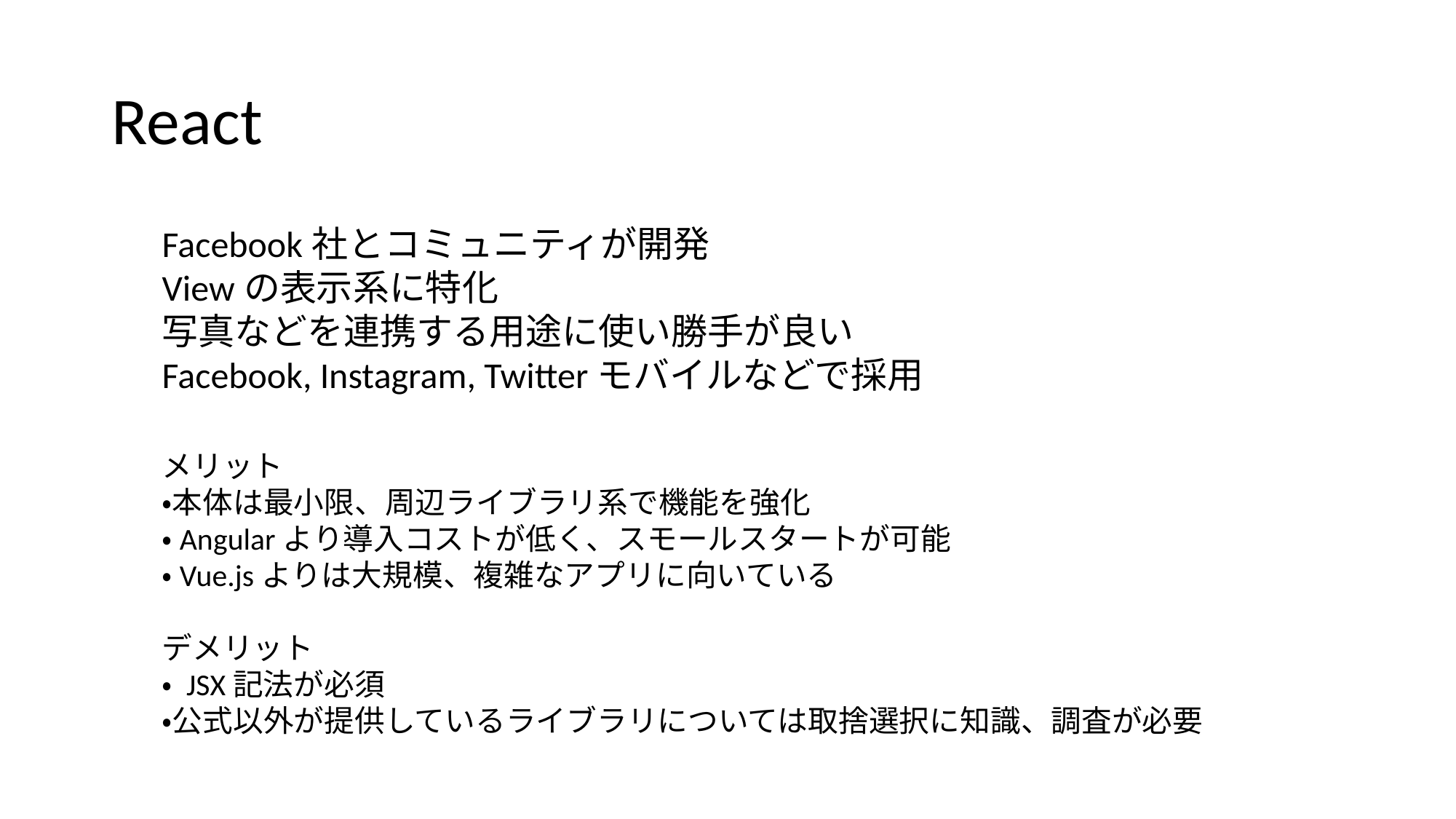

# React
Facebook社とコミュニティが開発
Viewの表示系に特化
写真などを連携する用途に使い勝手が良い
Facebook, Instagram, Twitterモバイルなどで採用
メリット
・本体は最小限、周辺ライブラリ系で機能を強化
・Angularより導入コストが低く、スモールスタートが可能
・Vue.jsよりは大規模、複雑なアプリに向いている

デメリット
・ JSX記法が必須
・公式以外が提供しているライブラリについては取捨選択に知識、調査が必要